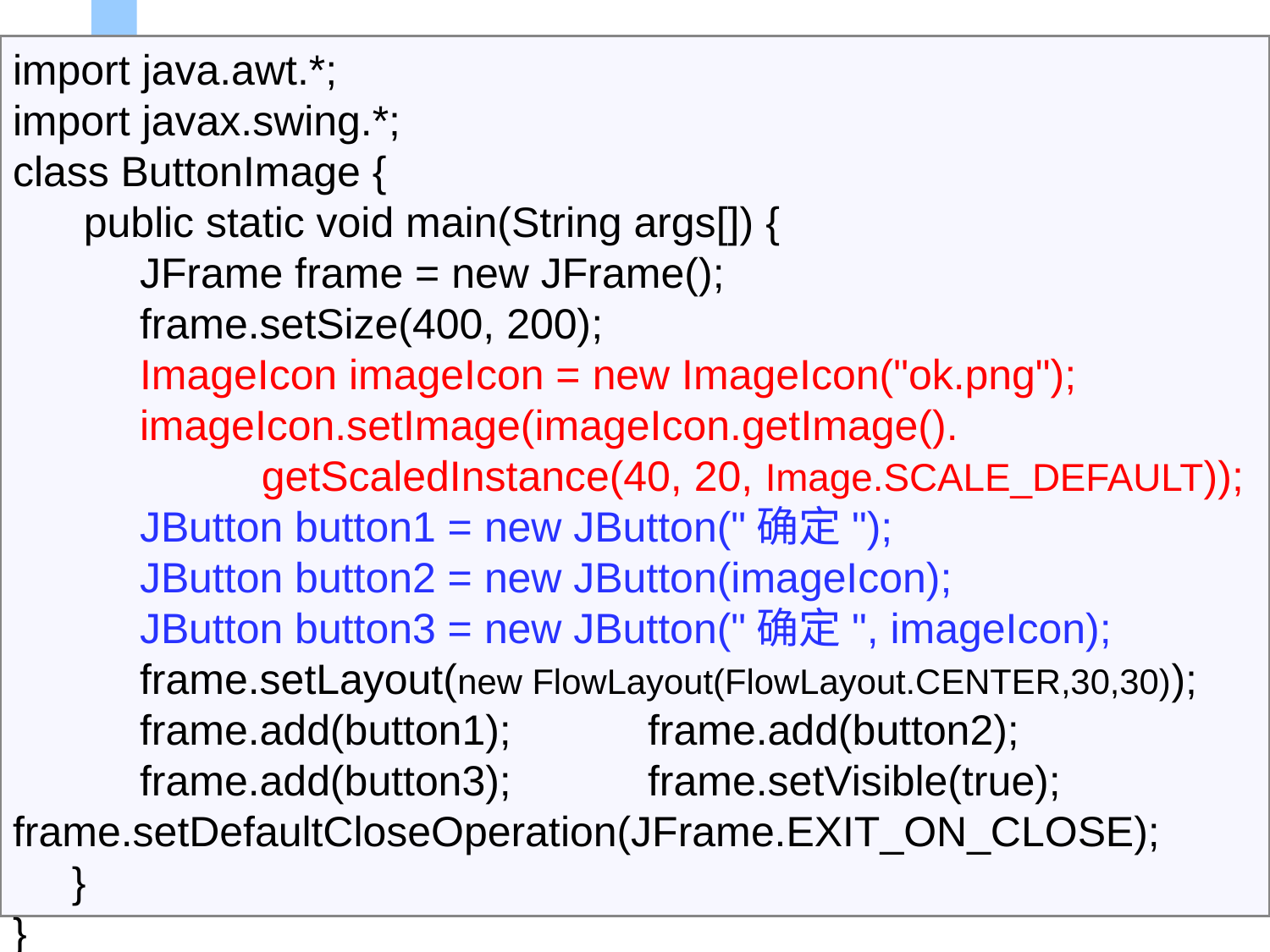

import java.awt.*;
import javax.swing.*;
class ButtonImage {
      public static void main(String args[]) {
	JFrame frame = new JFrame();
	frame.setSize(400, 200);
	ImageIcon imageIcon = new ImageIcon("ok.png");
	imageIcon.setImage(imageIcon.getImage().
                     getScaledInstance(40, 20, Image.SCALE_DEFAULT));
	JButton button1 = new JButton("确定");
	JButton button2 = new JButton(imageIcon);
	JButton button3 = new JButton("确定", imageIcon);
	frame.setLayout(new FlowLayout(FlowLayout.CENTER,30,30));
	frame.add(button1);		frame.add(button2);
	frame.add(button3);		frame.setVisible(true);
frame.setDefaultCloseOperation(JFrame.EXIT_ON_CLOSE);
     }
}